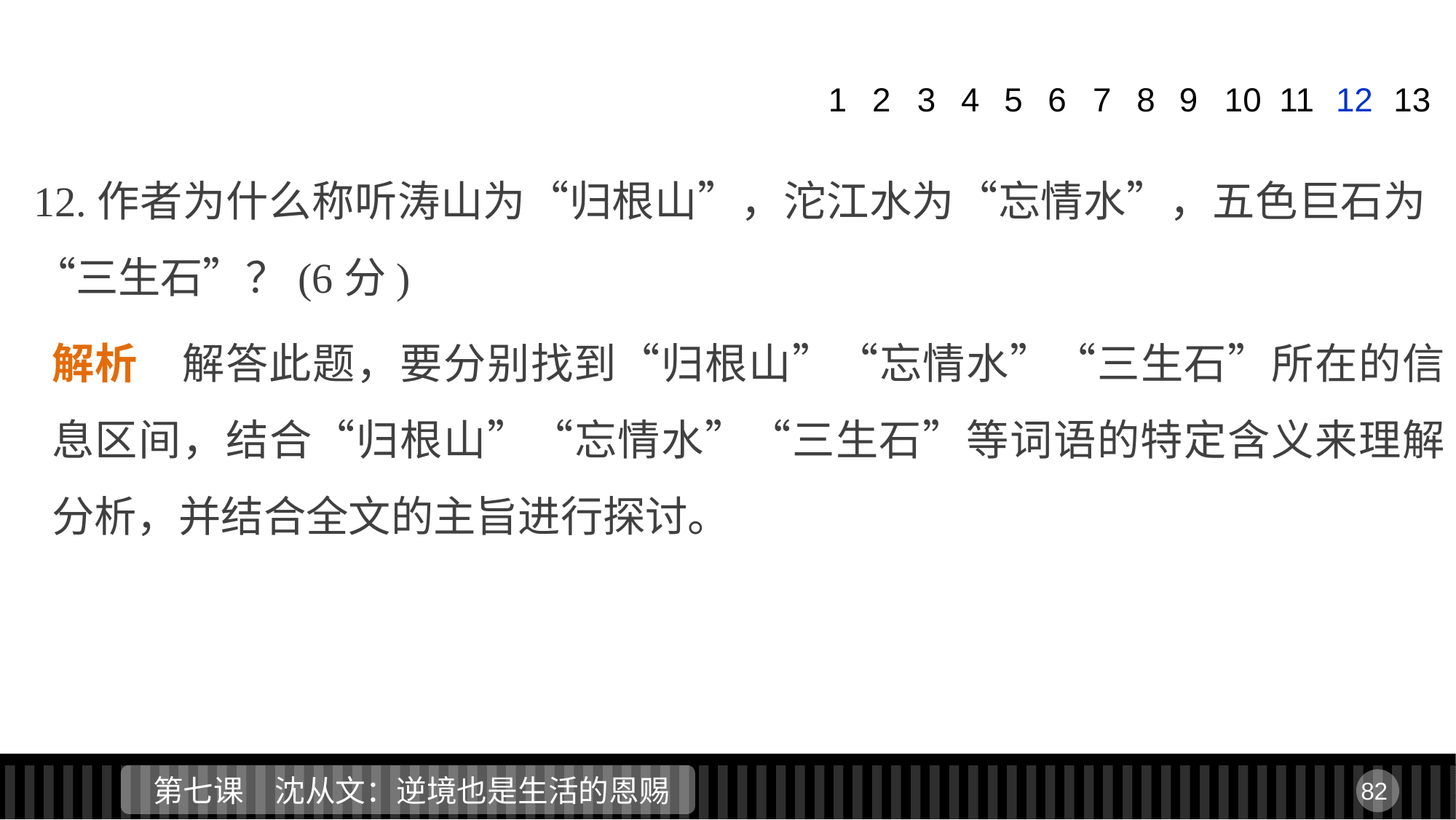

1
2
3
4
5
6
7
8
9
11
12
13
10
12.作者为什么称听涛山为“归根山”，沱江水为“忘情水”，五色巨石为“三生石”？(6分)
解析　解答此题，要分别找到“归根山”“忘情水”“三生石”所在的信息区间，结合“归根山”“忘情水”“三生石”等词语的特定含义来理解分析，并结合全文的主旨进行探讨。